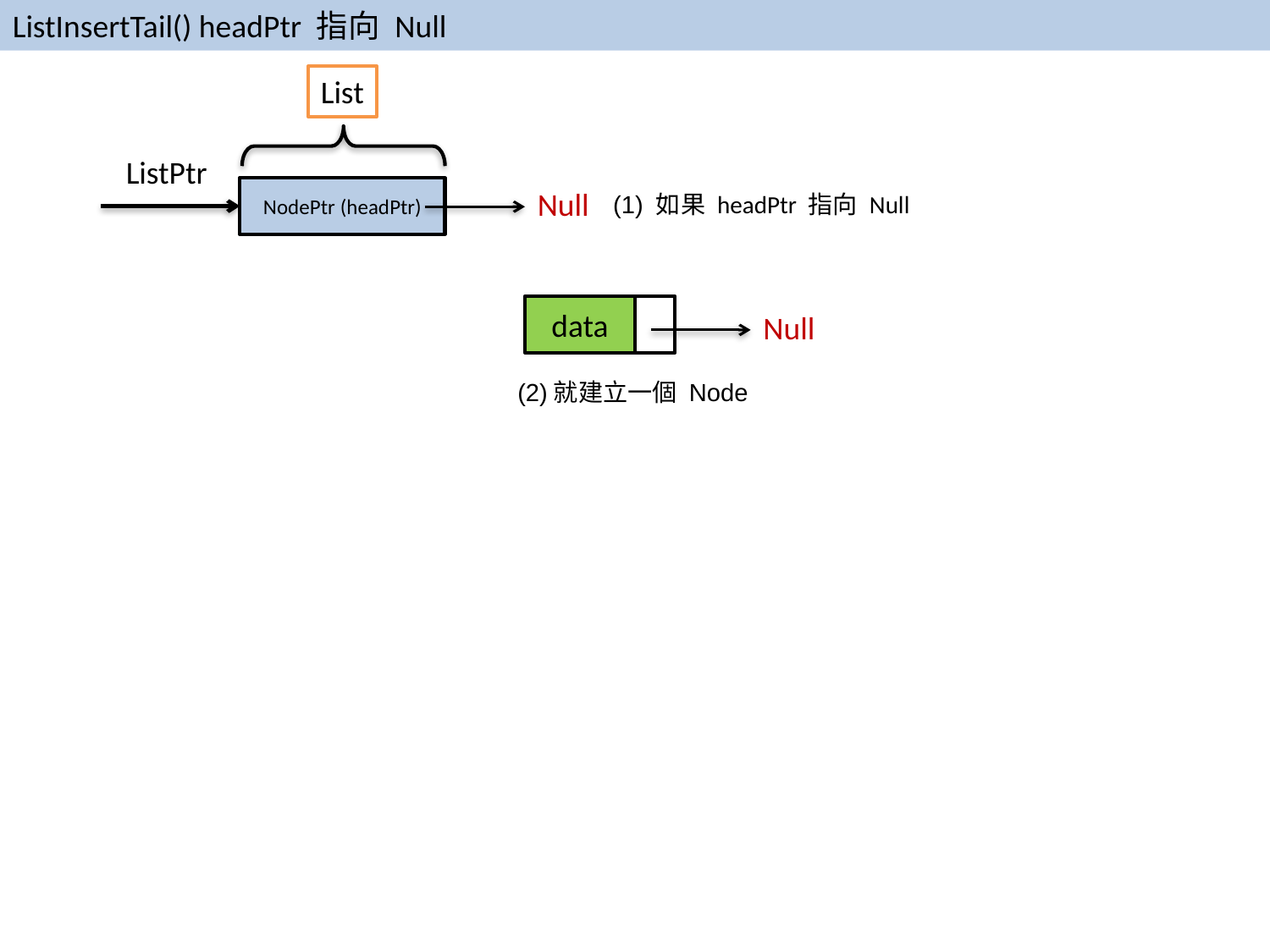

ListInsertTail() headPtr 指向 Null

List
ListPtr
NodePtr (headPtr)
Null
(1) 如果 headPtr 指向 Null
data

Null
(2)就建立一個 Node